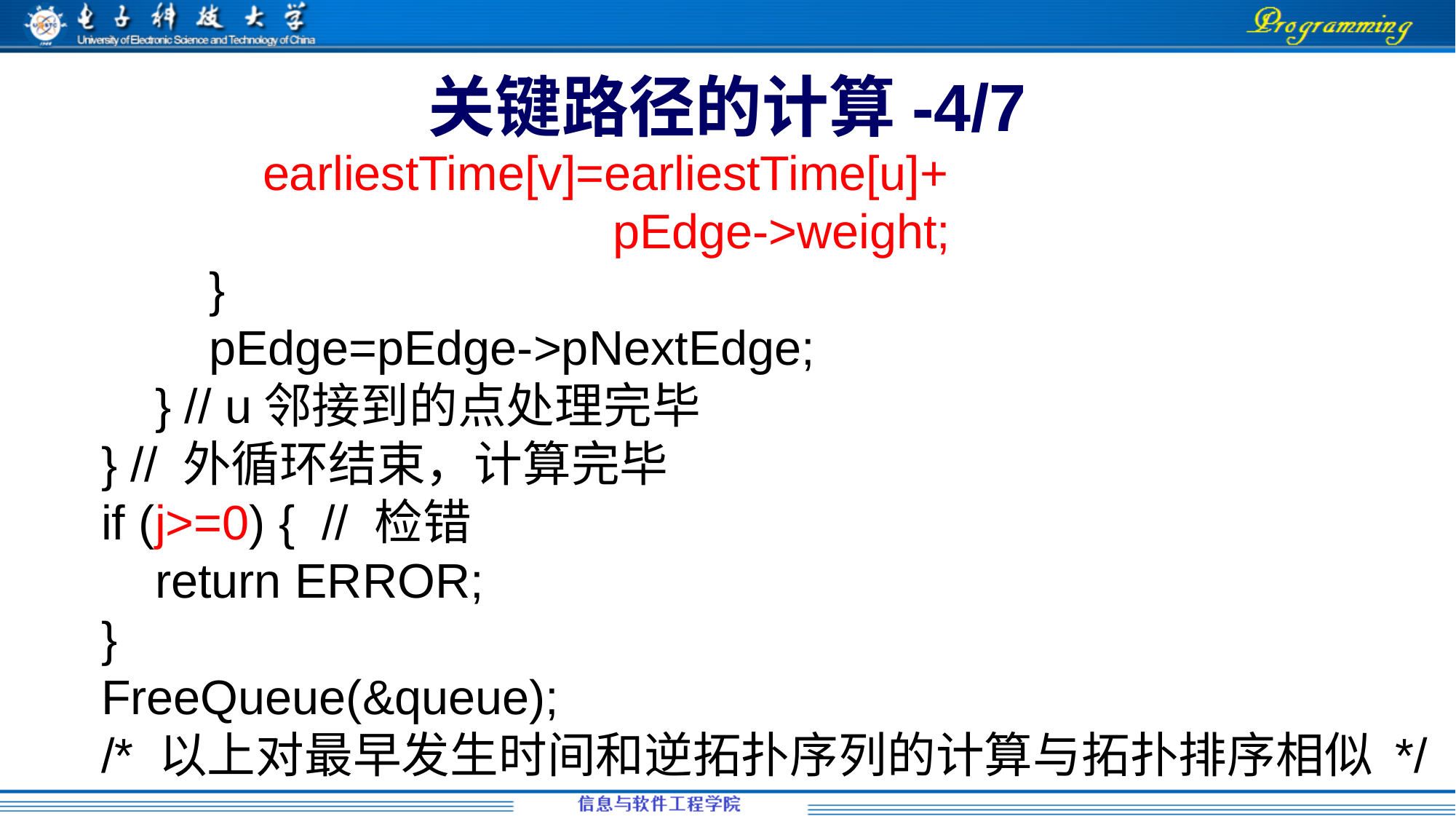

# 关键路径的计算-4/7
                earliestTime[v]=earliestTime[u]+
                                          pEdge->weight;
            }
            pEdge=pEdge->pNextEdge;
        } // u邻接到的点处理完毕
    } // 外循环结束，计算完毕
    if (j>=0) {  // 检错
        return ERROR;
    }
    FreeQueue(&queue);
    /* 以上对最早发生时间和逆拓扑序列的计算与拓扑排序相似 */